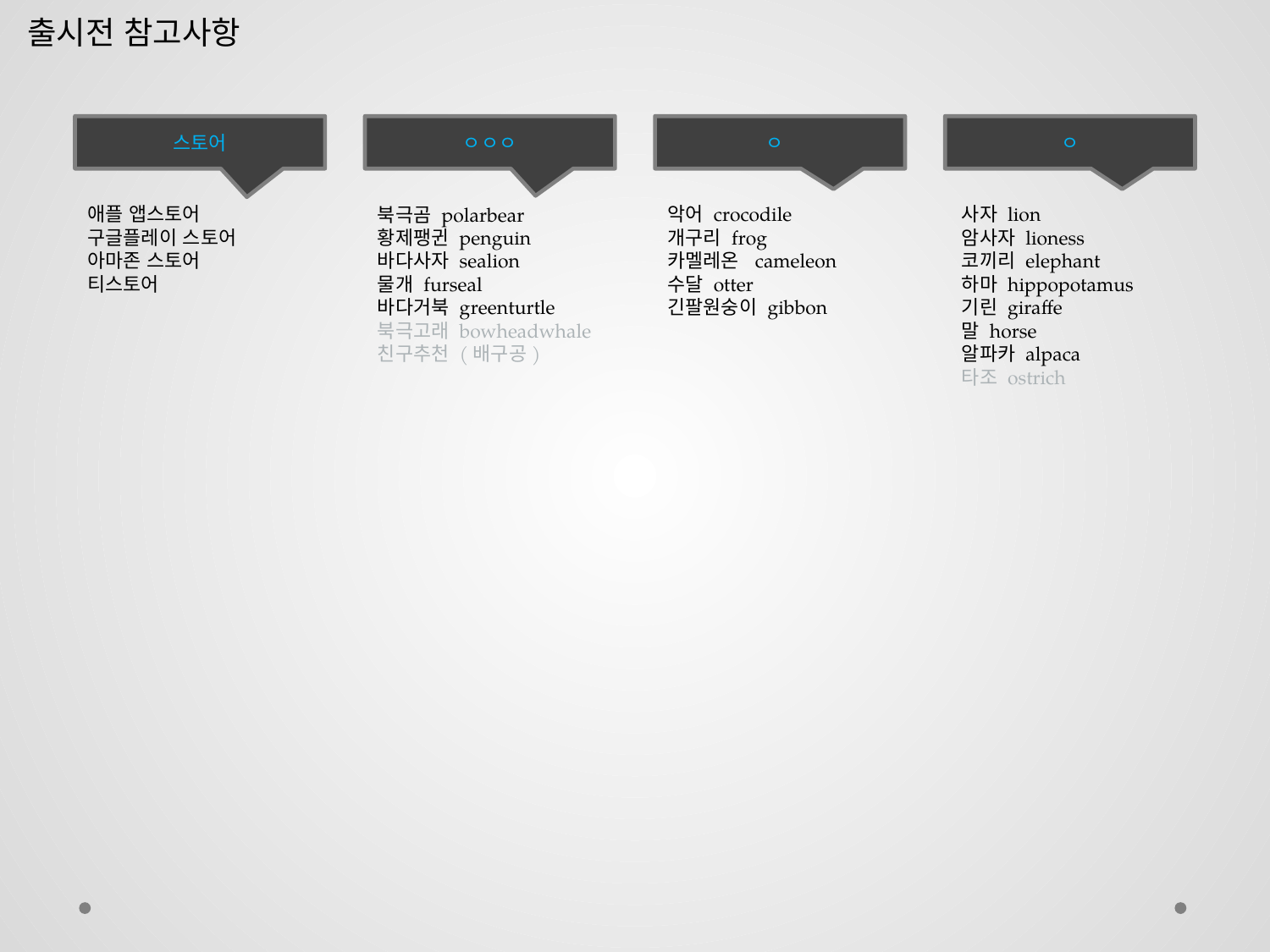

출시전 참고사항
스토어
ㅇㅇㅇ
ㅇ
ㅇ
애플 앱스토어
구글플레이 스토어
아마존 스토어
티스토어
북극곰 polarbear
황제팽귄 penguin
바다사자 sealion
물개 furseal
바다거북 greenturtle
북극고래 bowheadwhale
친구추천 (배구공)

악어 crocodile
개구리 frog
카멜레온  cameleon
수달 otter
긴팔원숭이 gibbon

사자 lion
암사자 lioness
코끼리 elephant
하마 hippopotamus
기린 giraffe
말 horse
알파카 alpaca
타조 ostrich